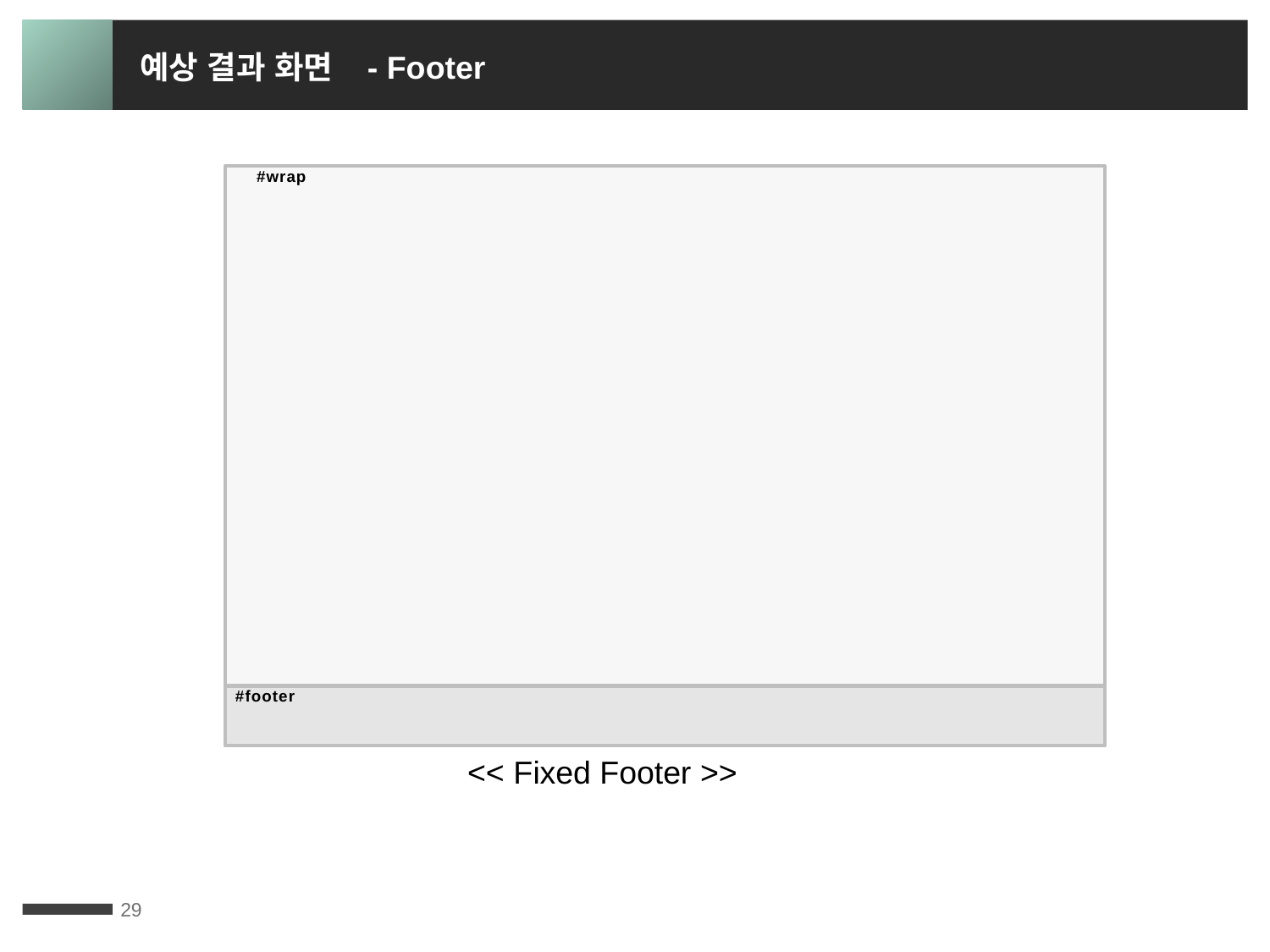

예상 결과 화면   - Footer
     #wrap
 #footer
<< Fixed Footer >>
29